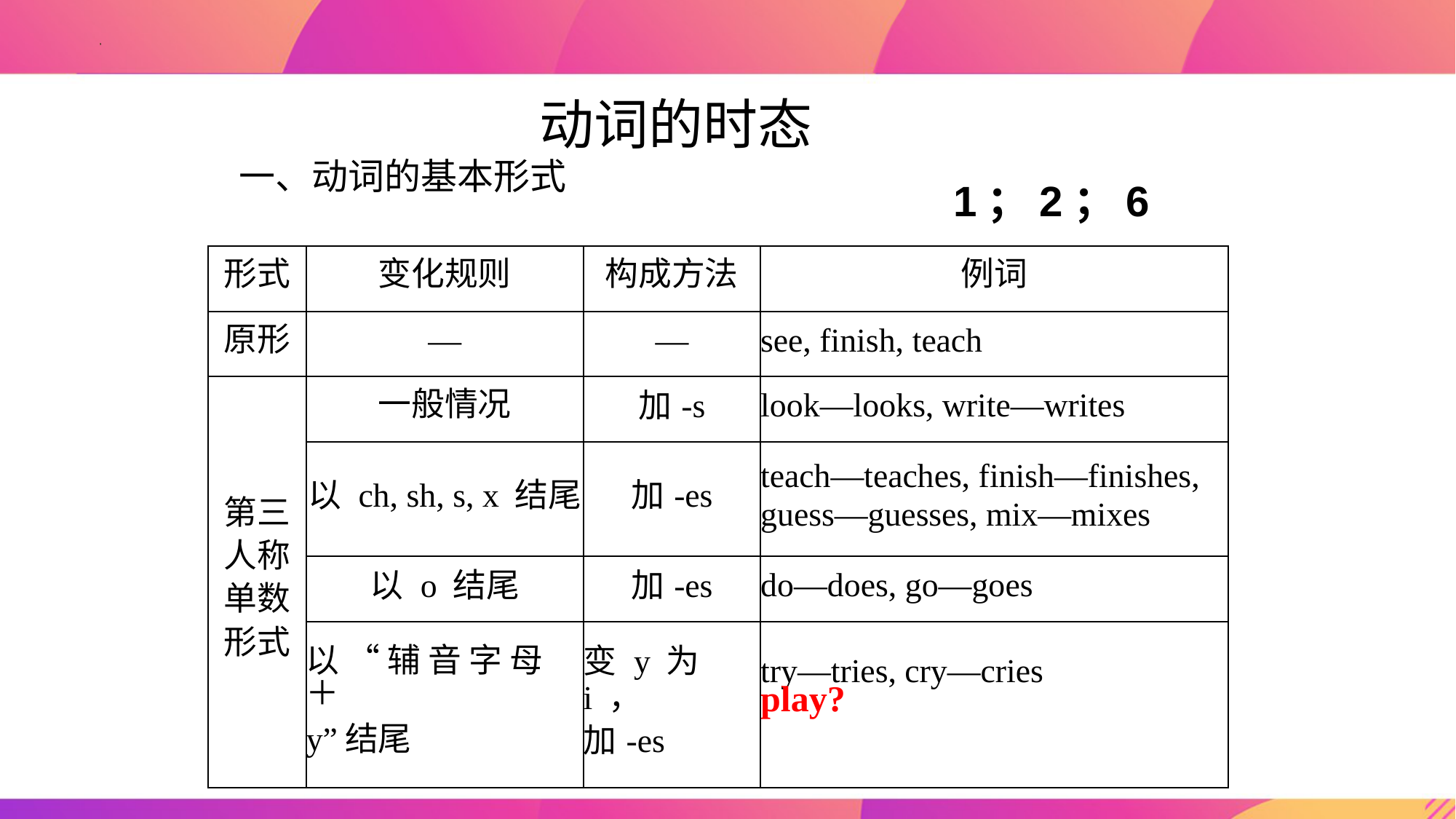

动词的时态
一、动词的基本形式
1；2；6
| 形式 | 变化规则 | 构成方法 | 例词 |
| --- | --- | --- | --- |
| 原形 | — | — | see, finish, teach |
| 第三 人称 单数 形式 | 一般情况 | 加-s | look—looks, write—writes |
|  | 以 ch, sh, s, x 结尾 | 加-es | teach—teaches, finish—finishes, guess—guesses, mix—mixes |
|  | 以 o 结尾 | 加-es | do—does, go—goes |
|  | 以 “ 辅 音 字 母 ＋ y”结尾 | 变 y 为 i ， 加-es | try—tries, cry—cries play? |